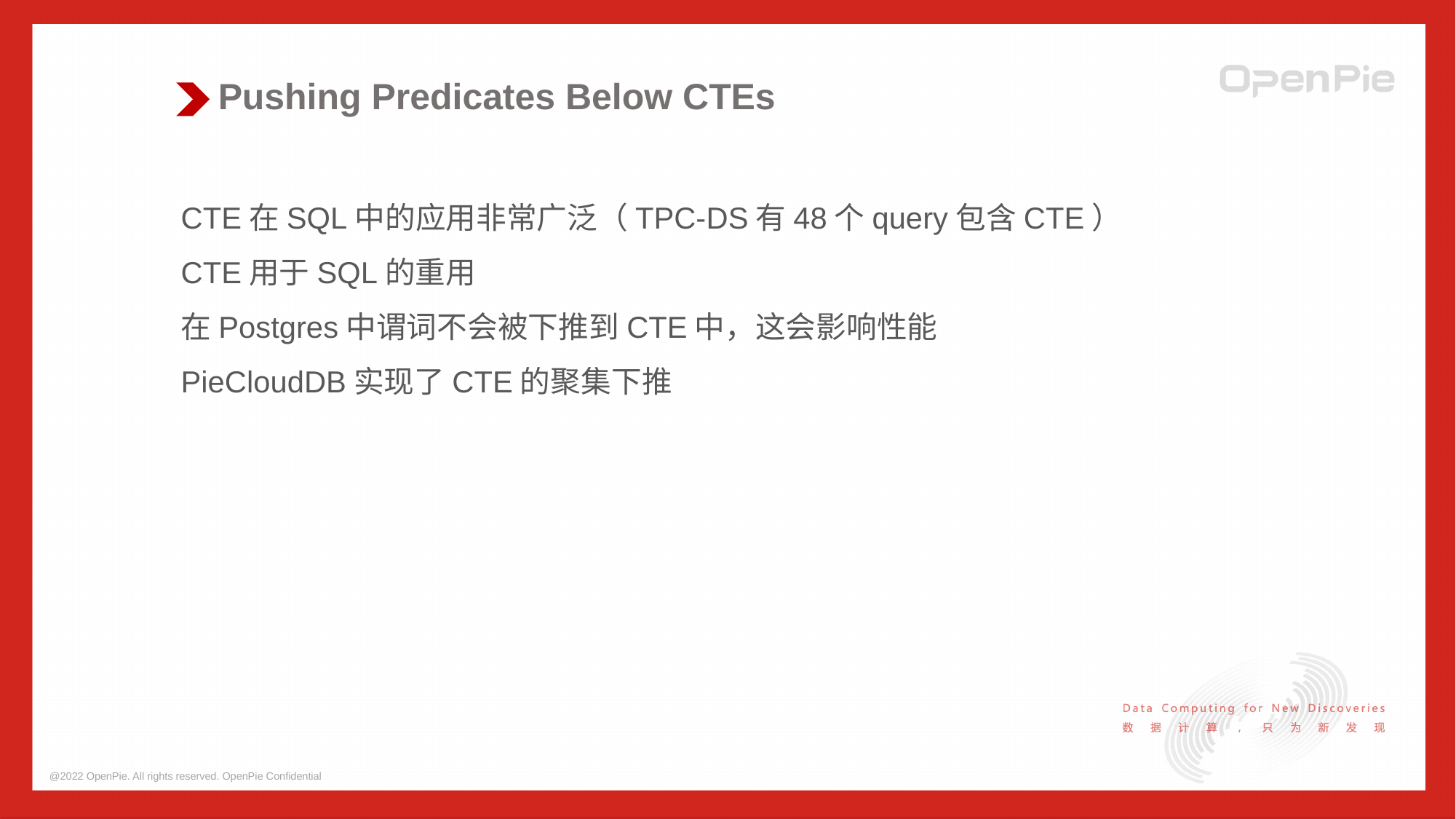

Pushing Predicates Below CTEs

CTE在SQL中的应用非常广泛（TPC-DS有48个query包含CTE）
CTE用于SQL的重用
在Postgres中谓词不会被下推到CTE中，这会影响性能
PieCloudDB实现了CTE的聚集下推